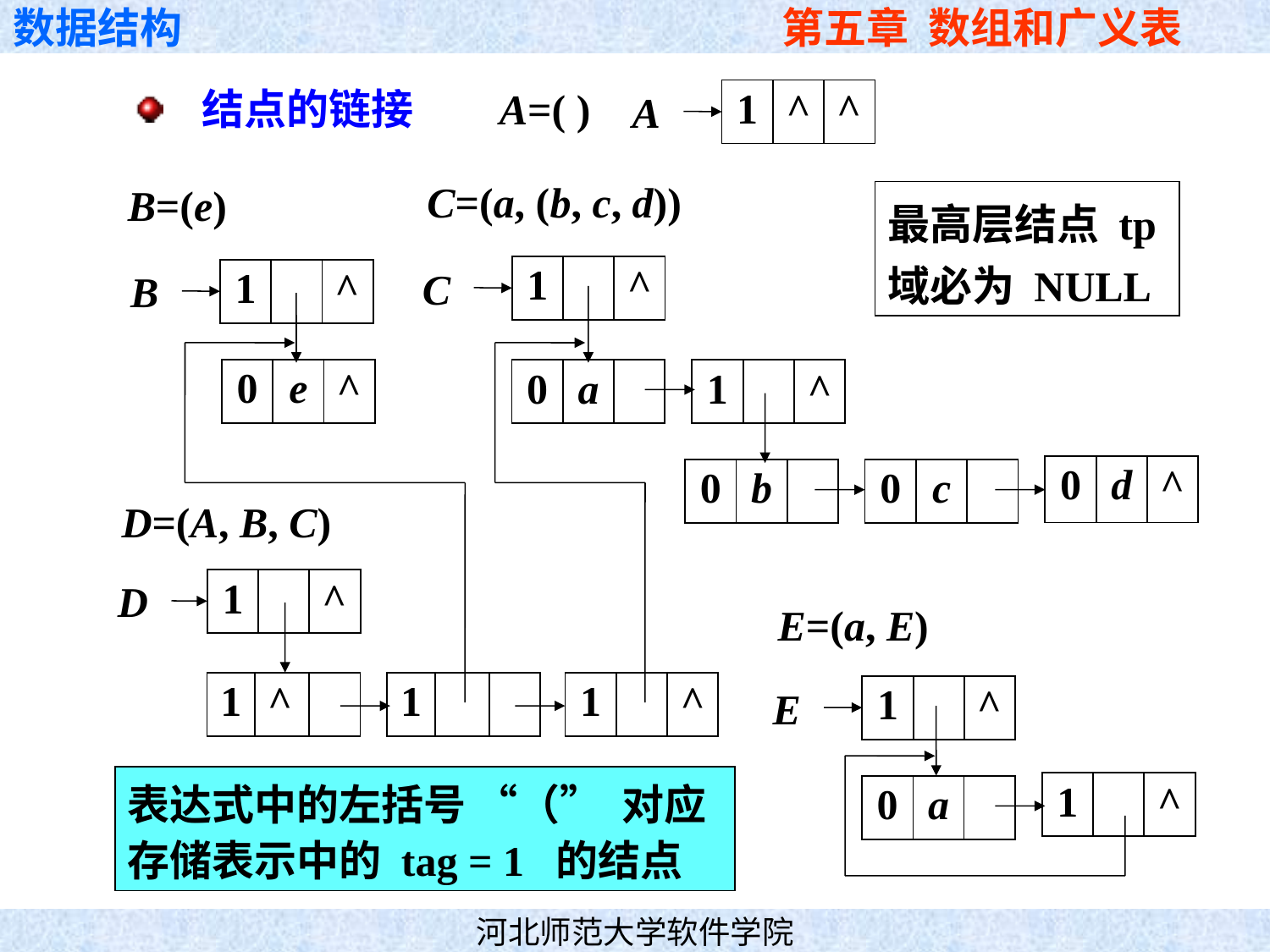

结点的链接
A=( )
A
| 1 | ^ | ^ |
| --- | --- | --- |
C=(a, (b, c, d))
B=(e)
最高层结点 tp
域必为 NULL
C
| 1 |  | ^ |
| --- | --- | --- |
B
| 1 |  | ^ |
| --- | --- | --- |

| 0 | e | ^ |
| --- | --- | --- |
| 0 | a |  |
| --- | --- | --- |
| 1 |  | ^ |
| --- | --- | --- |

| 0 | d | ^ |
| --- | --- | --- |
| 0 | b |  |
| --- | --- | --- |
| 0 | c |  |
| --- | --- | --- |

D=(A, B, C)

D
| 1 |  | ^ |
| --- | --- | --- |
E=(a, E)

| 1 | ^ |  |
| --- | --- | --- |
| 1 |  |  |
| --- | --- | --- |
| 1 |  | ^ |
| --- | --- | --- |
E
| 1 |  | ^ |
| --- | --- | --- |

表达式中的左括号 “（”  对应
存储表示中的 tag = 1  的结点
| 1 |  | ^ |
| --- | --- | --- |
| 0 | a |  |
| --- | --- | --- |